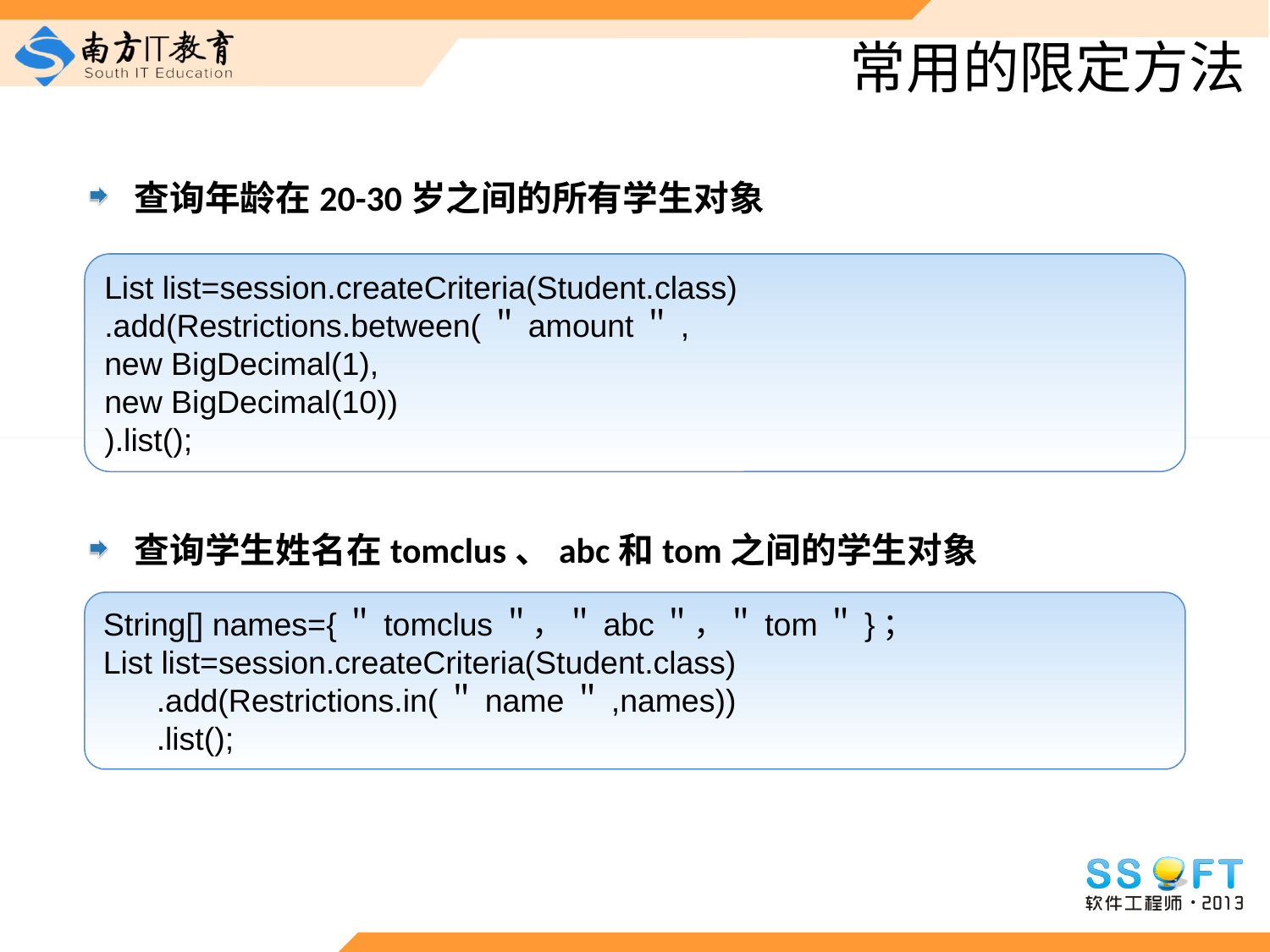

# 常用的限定方法
查询年龄在20-30岁之间的所有学生对象

查询学生姓名在tomclus、abc和tom之间的学生对象

List list=session.createCriteria(Student.class)
.add(Restrictions.between(＂amount＂,
new BigDecimal(1),
new BigDecimal(10))
).list();

String[] names={＂tomclus＂，＂abc＂，＂tom＂}；
List list=session.createCriteria(Student.class)
      .add(Restrictions.in(＂name＂,names))
      .list();